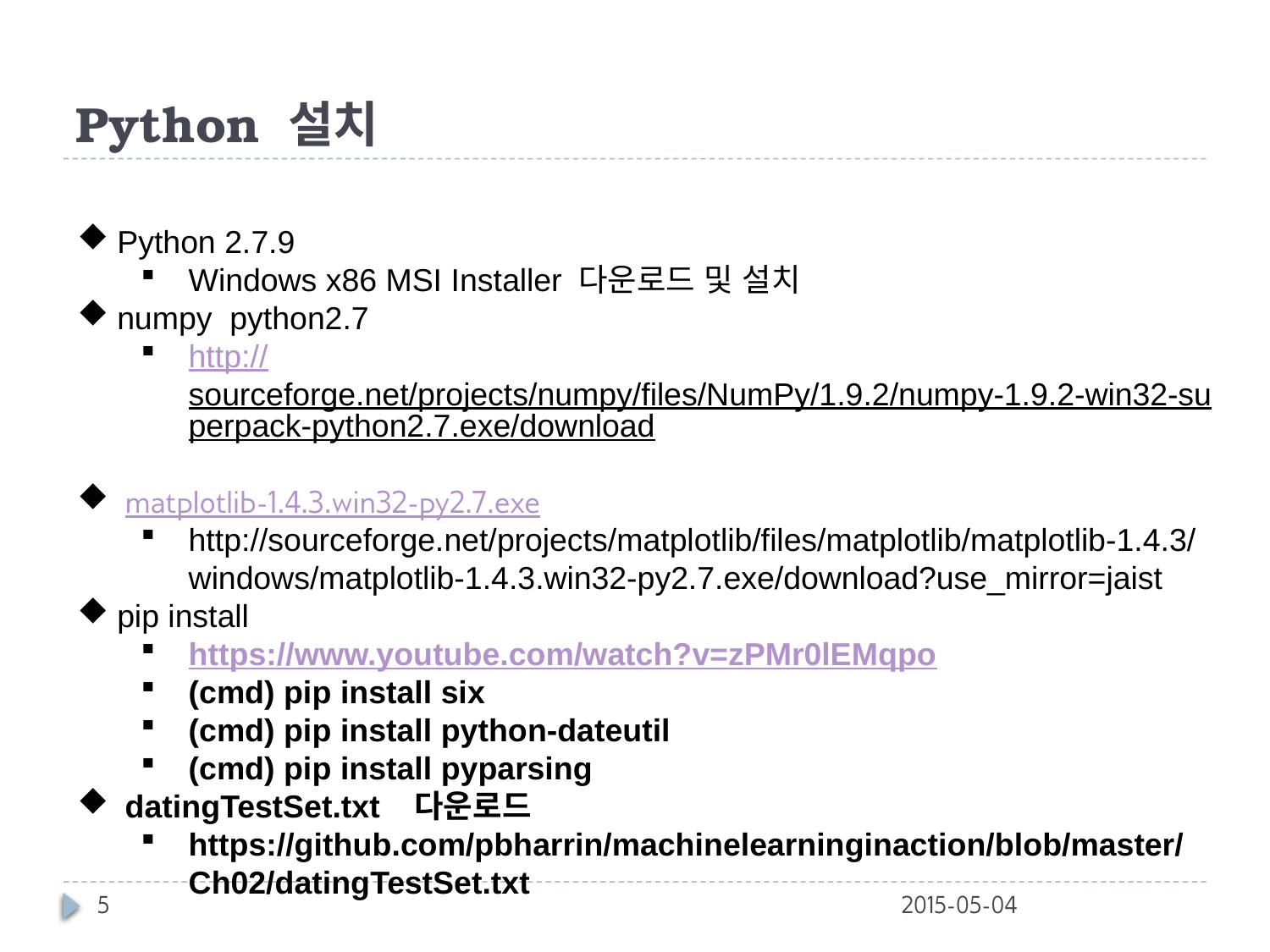

# Python 설치
Python 2.7.9
Windows x86 MSI Installer 다운로드 및 설치
numpy  python2.7
http://sourceforge.net/projects/numpy/files/NumPy/1.9.2/numpy-1.9.2-win32-superpack-python2.7.exe/download
matplotlib-1.4.3.win32-py2.7.exe
http://sourceforge.net/projects/matplotlib/files/matplotlib/matplotlib-1.4.3/windows/matplotlib-1.4.3.win32-py2.7.exe/download?use_mirror=jaist
pip install
https://www.youtube.com/watch?v=zPMr0lEMqpo
(cmd) pip install six
(cmd) pip install python-dateutil
(cmd) pip install pyparsing
datingTestSet.txt   다운로드
https://github.com/pbharrin/machinelearninginaction/blob/master/Ch02/datingTestSet.txt

5
2015-05-04